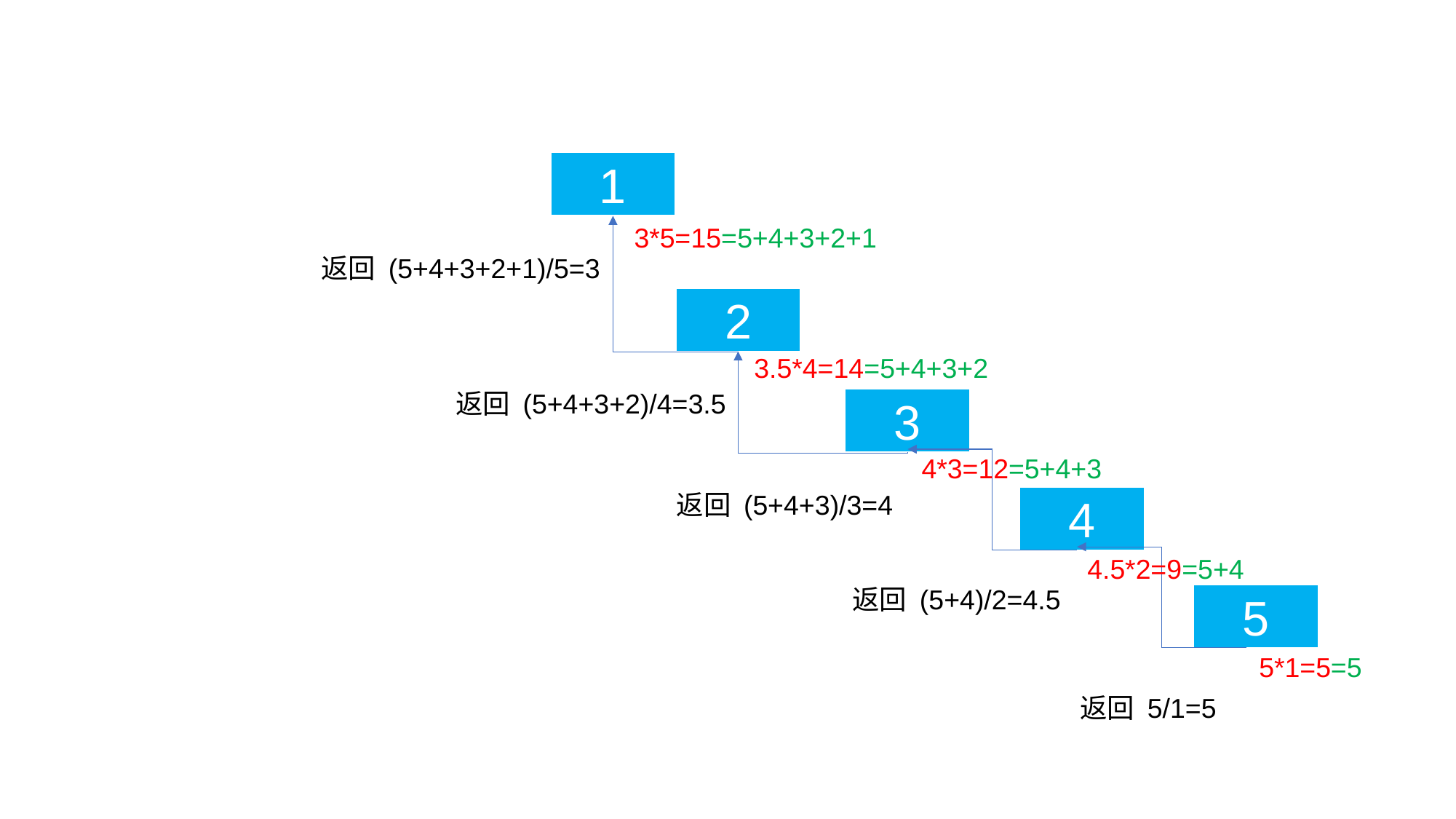

1
3*5=15=5+4+3+2+1
返回 (5+4+3+2+1)/5=3
2
3.5*4=14=5+4+3+2
返回 (5+4+3+2)/4=3.5
3
4*3=12=5+4+3
返回 (5+4+3)/3=4
4
4.5*2=9=5+4
返回 (5+4)/2=4.5
5
5*1=5=5
返回 5/1=5